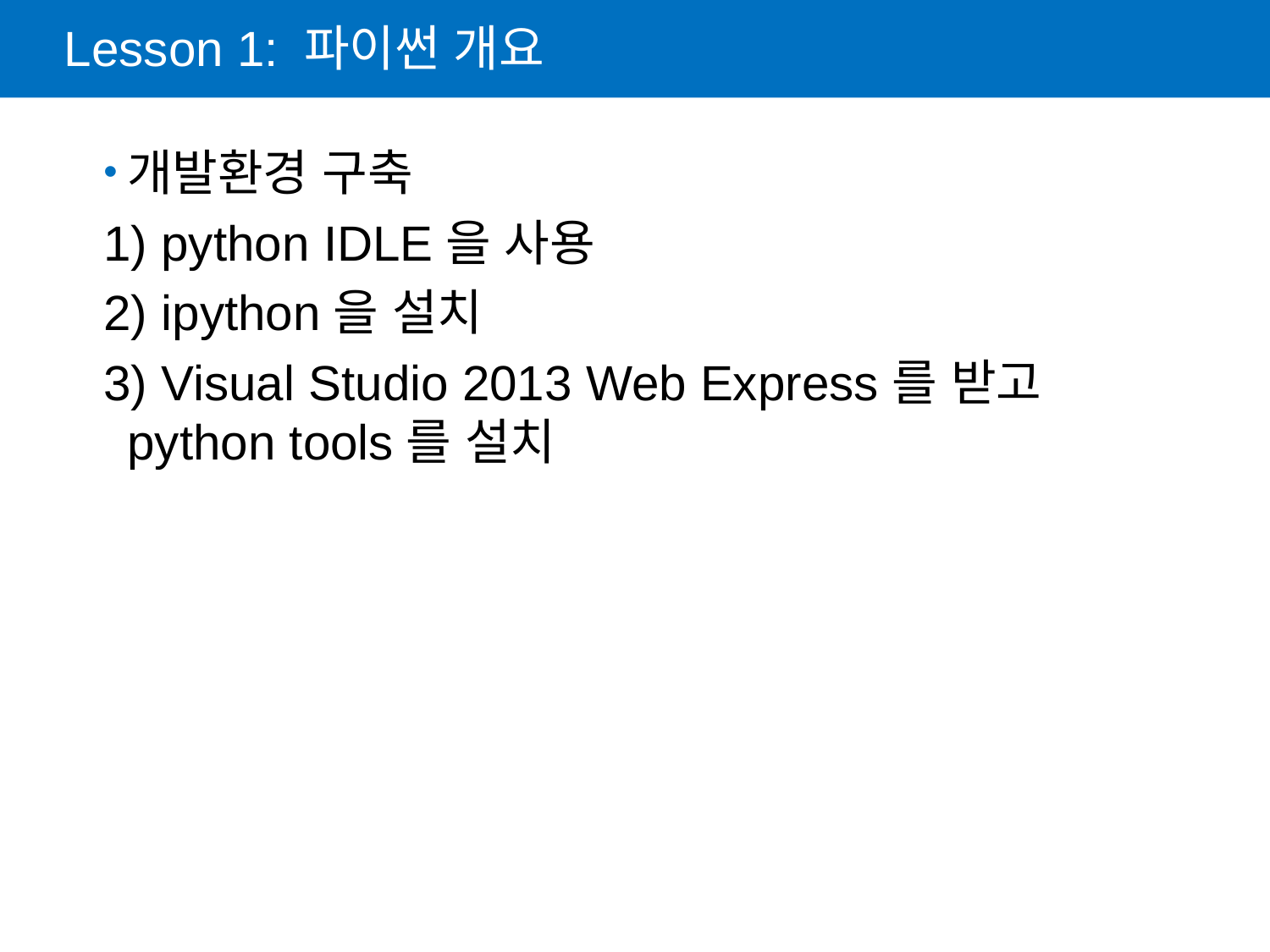

# Lesson 1: 파이썬 개요
개발환경 구축
1) python IDLE을 사용
2) ipython을 설치
3) Visual Studio 2013 Web Express를 받고 python tools를 설치